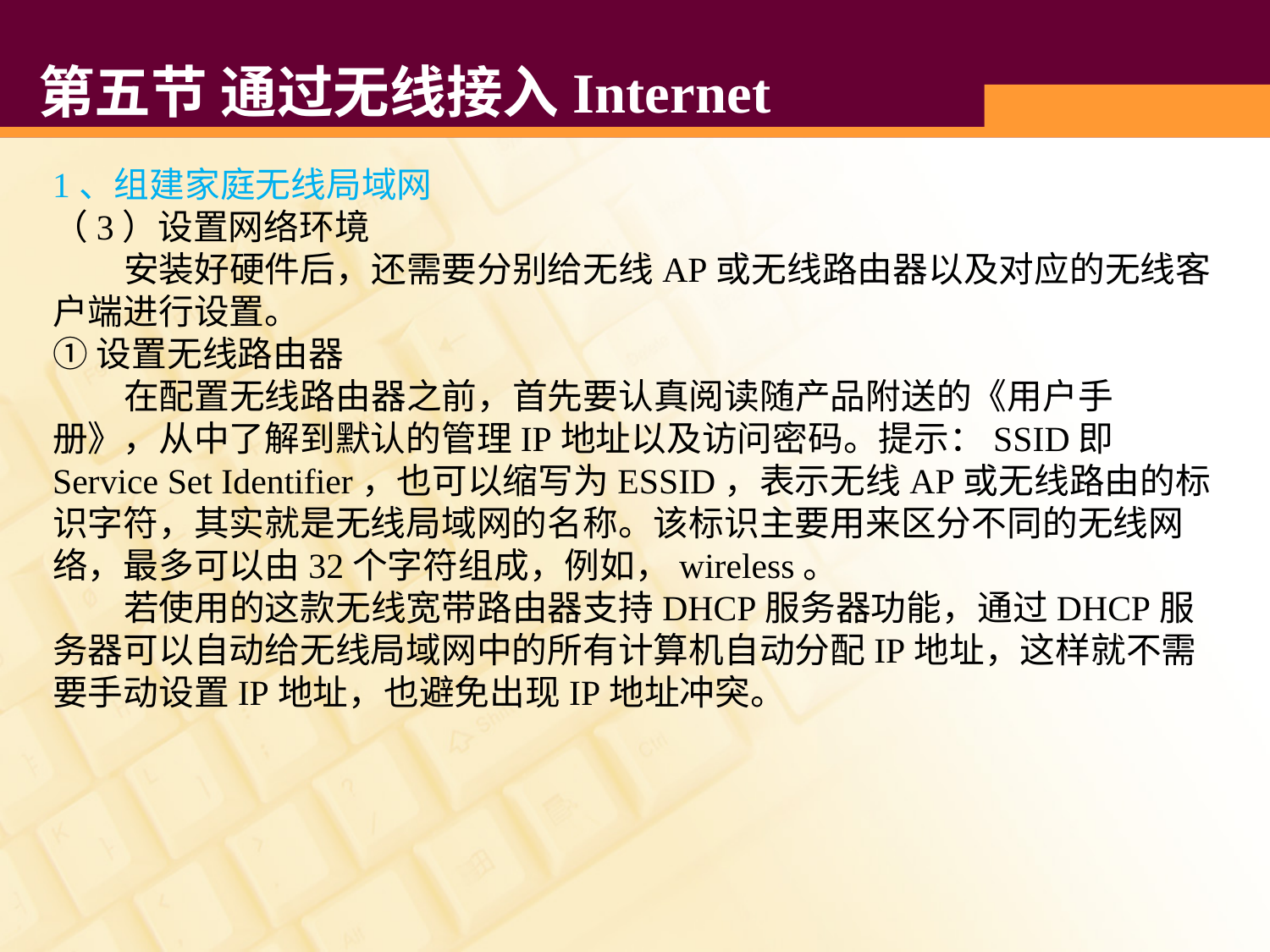

# 第五节 通过无线接入Internet
1、组建家庭无线局域网
（3）设置网络环境
        安装好硬件后，还需要分别给无线AP或无线路由器以及对应的无线客户端进行设置。
①设置无线路由器
        在配置无线路由器之前，首先要认真阅读随产品附送的《用户手册》，从中了解到默认的管理IP地址以及访问密码。提示：SSID即Service Set Identifier，也可以缩写为ESSID，表示无线AP或无线路由的标识字符，其实就是无线局域网的名称。该标识主要用来区分不同的无线网络，最多可以由32个字符组成，例如，wireless。
        若使用的这款无线宽带路由器支持DHCP服务器功能，通过DHCP服务器可以自动给无线局域网中的所有计算机自动分配IP地址，这样就不需要手动设置IP地址，也避免出现IP地址冲突。